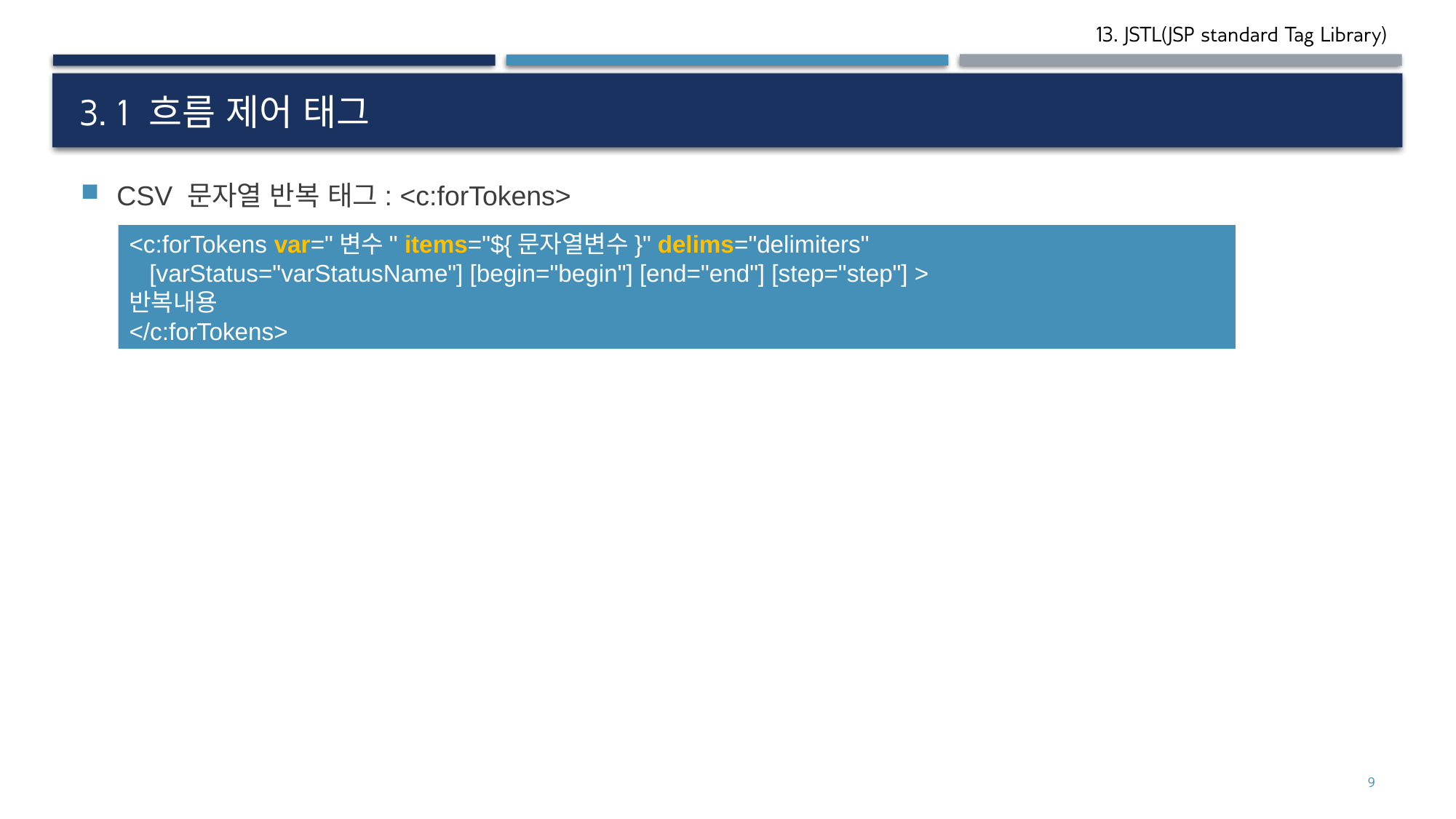

# 3. 1 흐름 제어 태그
CSV 문자열 반복 태그: <c:forTokens>

<c:forTokens var="변수" items="${문자열변수}" delims="delimiters"
   [varStatus="varStatusName"] [begin="begin"] [end="end"] [step="step"] >
반복내용
</c:forTokens>
9